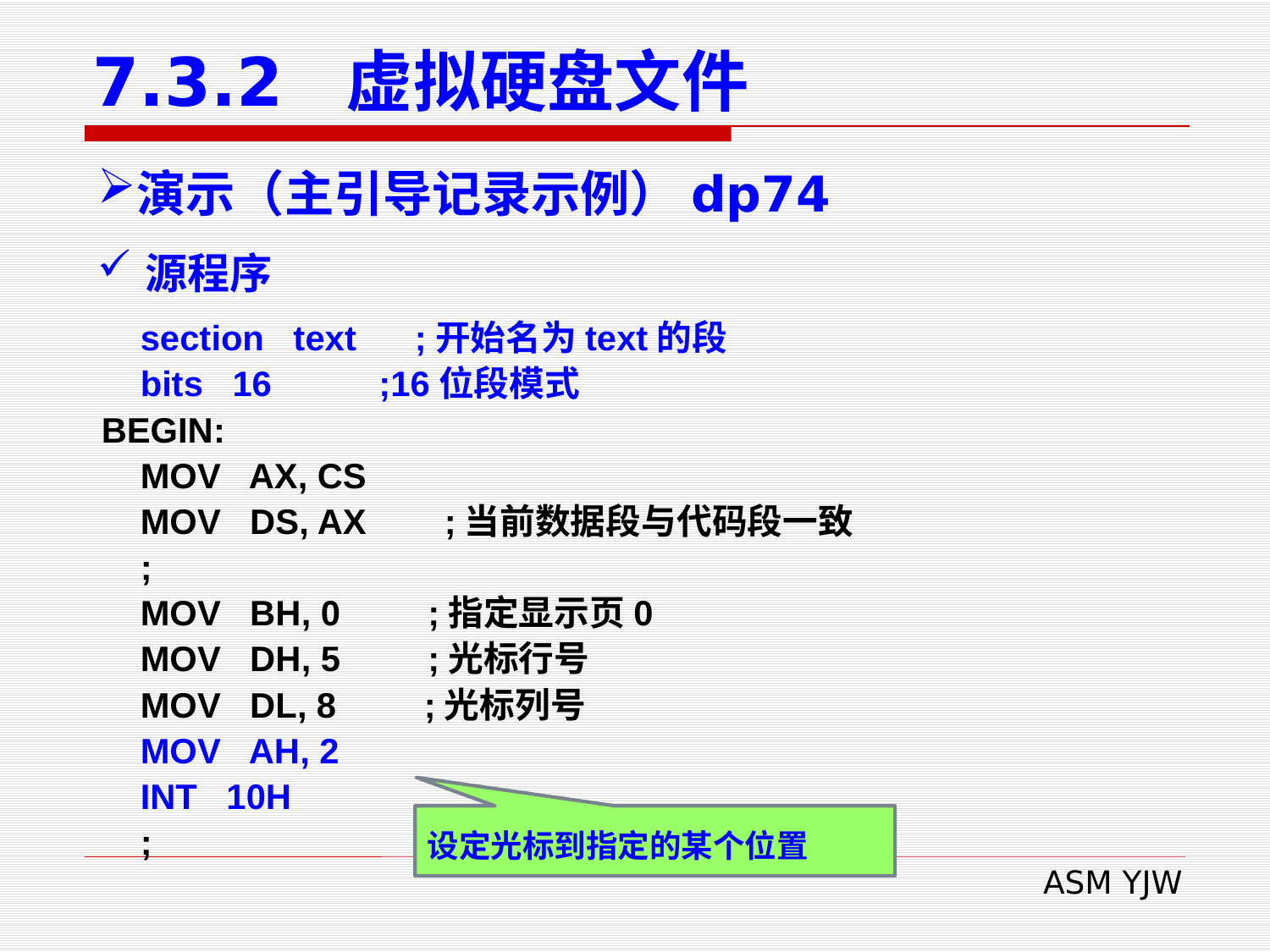

# 7.3.2  虚拟硬盘文件
演示（主引导记录示例）dp74
源程序
    section   text      ;开始名为text的段
    bits   16           ;16位段模式
BEGIN:
    MOV   AX, CS
    MOV   DS, AX        ;当前数据段与代码段一致
    ;
    MOV   BH, 0         ;指定显示页0
    MOV   DH, 5         ;光标行号
    MOV   DL, 8         ;光标列号
    MOV   AH, 2
    INT   10H
    ;
设定光标到指定的某个位置